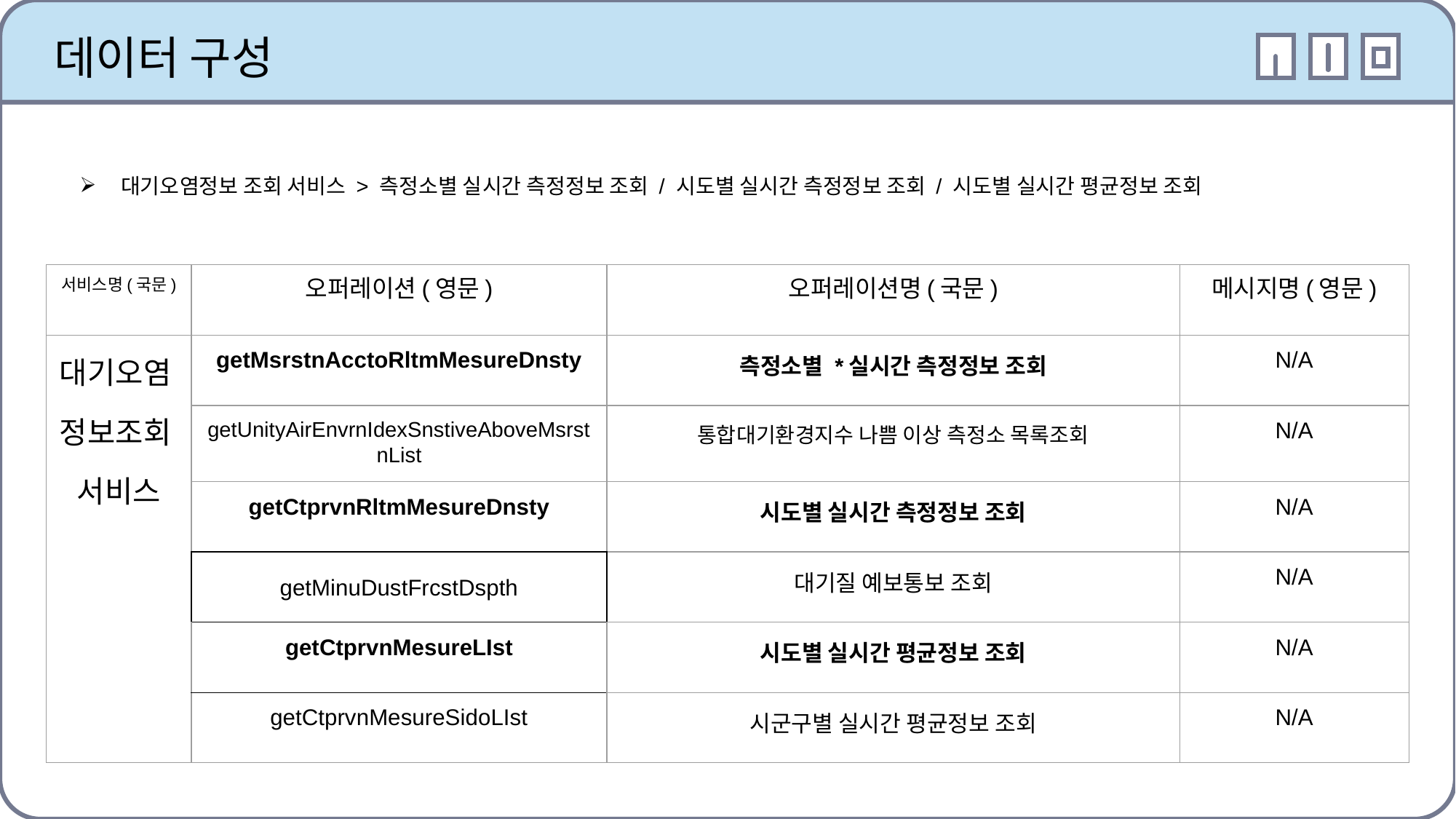

데이터 구성
오늘 사용한 색상은?
대기오염정보 조회 서비스 > 측정소별 실시간 측정정보 조회 / 시도별 실시간 측정정보 조회 / 시도별 실시간 평균정보 조회
| 서비스명(국문) | 오퍼레이션(영문) | 오퍼레이션명(국문) | 메시지명(영문) |
| --- | --- | --- | --- |
| 대기오염 정보조회 서비스 | getMsrstnAcctoRltmMesureDnsty | 측정소별 \*실시간 측정정보 조회 | N/A |
|  | getUnityAirEnvrnIdexSnstiveAboveMsrstnList | 통합대기환경지수 나쁨 이상 측정소 목록조회 | N/A |
|  | getCtprvnRltmMesureDnsty | 시도별 실시간 측정정보 조회 | N/A |
|  | getMinuDustFrcstDspth | 대기질 예보통보 조회 | N/A |
|  | getCtprvnMesureLIst | 시도별 실시간 평균정보 조회 | N/A |
|  | getCtprvnMesureSidoLIst | 시군구별 실시간 평균정보 조회 | N/A |